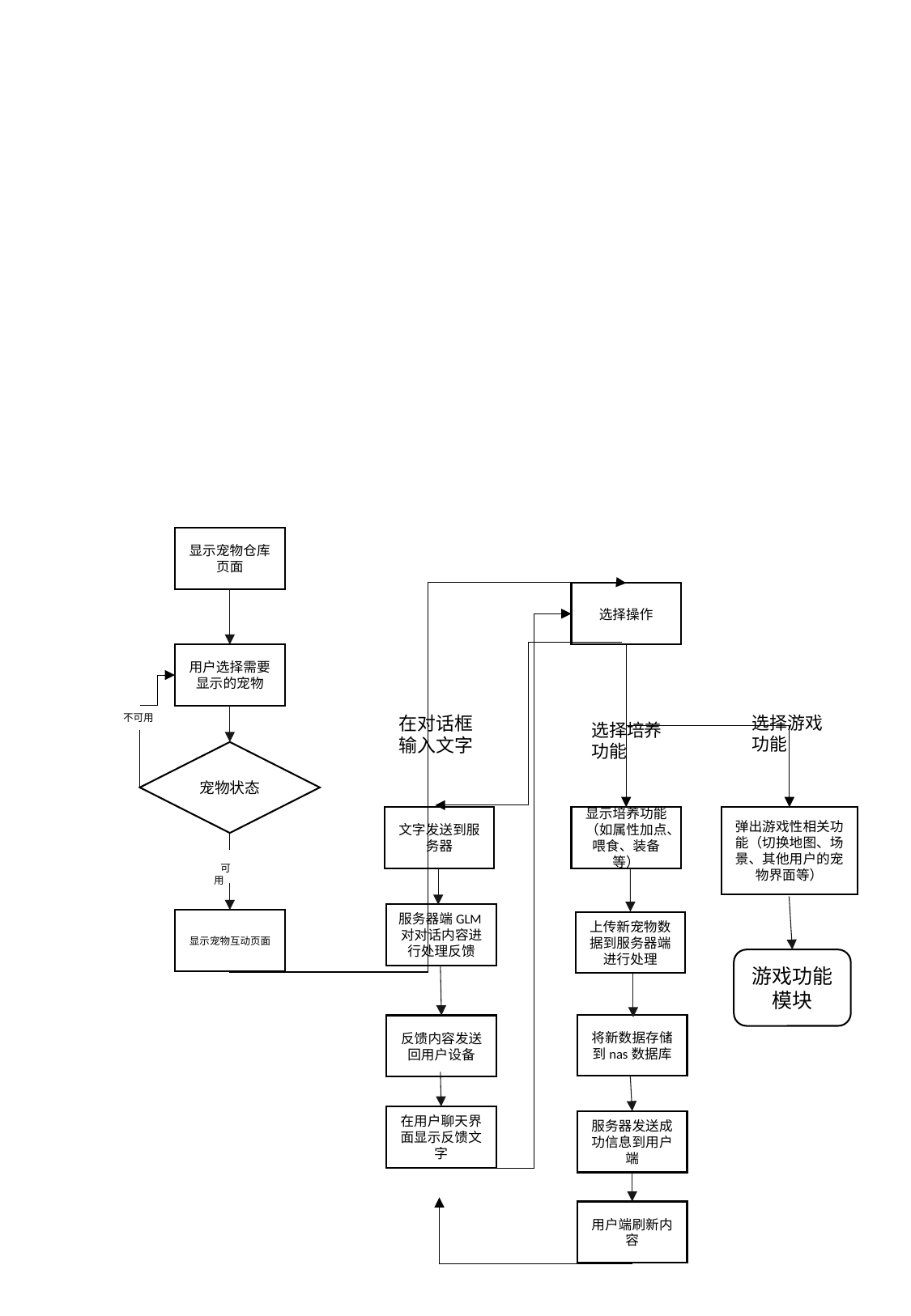

显示宠物仓库页面
用户选择需要显示的宠物
宠物状态
  可用
显示宠物互动页面
选择操作
不可用
在对话框输入文字
选择游戏功能
选择培养功能
文字发送到服务器
显示培养功能（如属性加点、喂食、装备等）
弹出游戏性相关功能（切换地图、场景、其他用户的宠物界面等）
服务器端GLM对对话内容进行处理反馈
上传新宠物数据到服务器端进行处理
游戏功能模块
将新数据存储到nas数据库
反馈内容发送回用户设备
在用户聊天界面显示反馈文字
服务器发送成功信息到用户端
用户端刷新内容